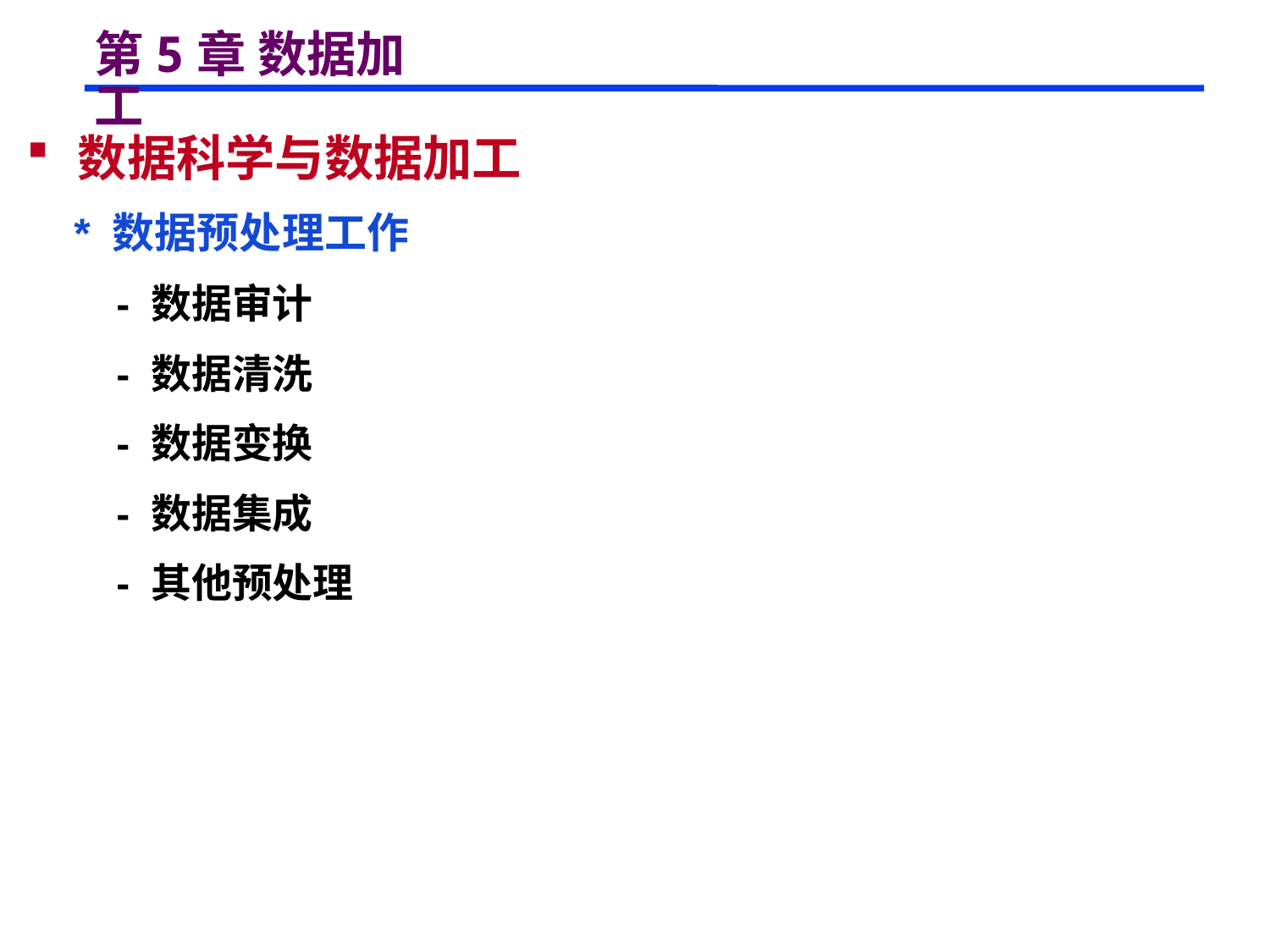

# 第5章 数据加工
 数据科学与数据加工
    * 数据预处理工作
        - 数据审计
        - 数据清洗
        - 数据变换
        - 数据集成
        - 其他预处理